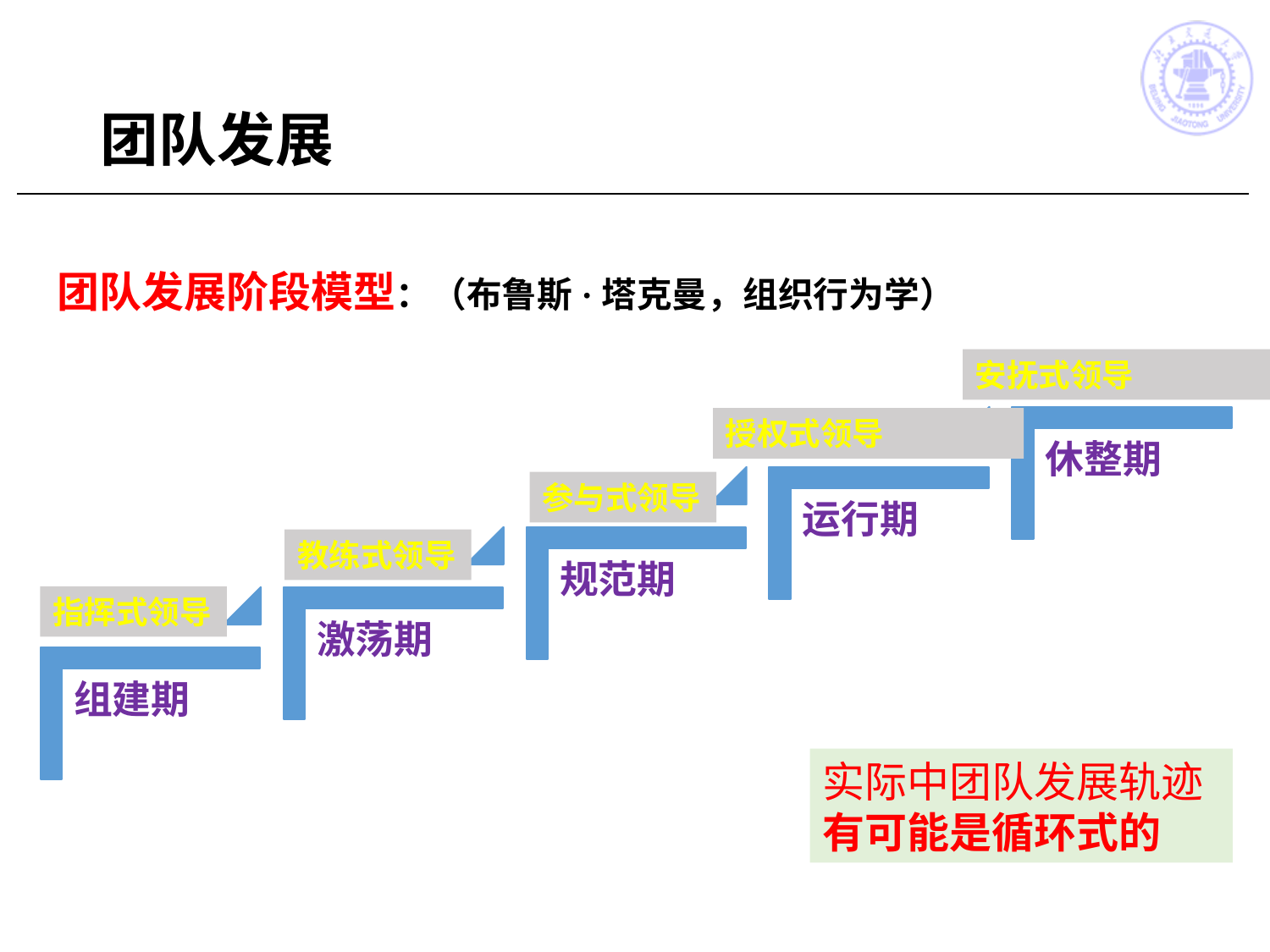

# 团队发展
团队发展阶段模型：（布鲁斯·塔克曼，组织行为学）

组建期
激荡期
规范期
运行期
休整期
安抚式领导
授权式领导
参与式领导
教练式领导
指挥式领导
实际中团队发展轨迹
有可能是循环式的